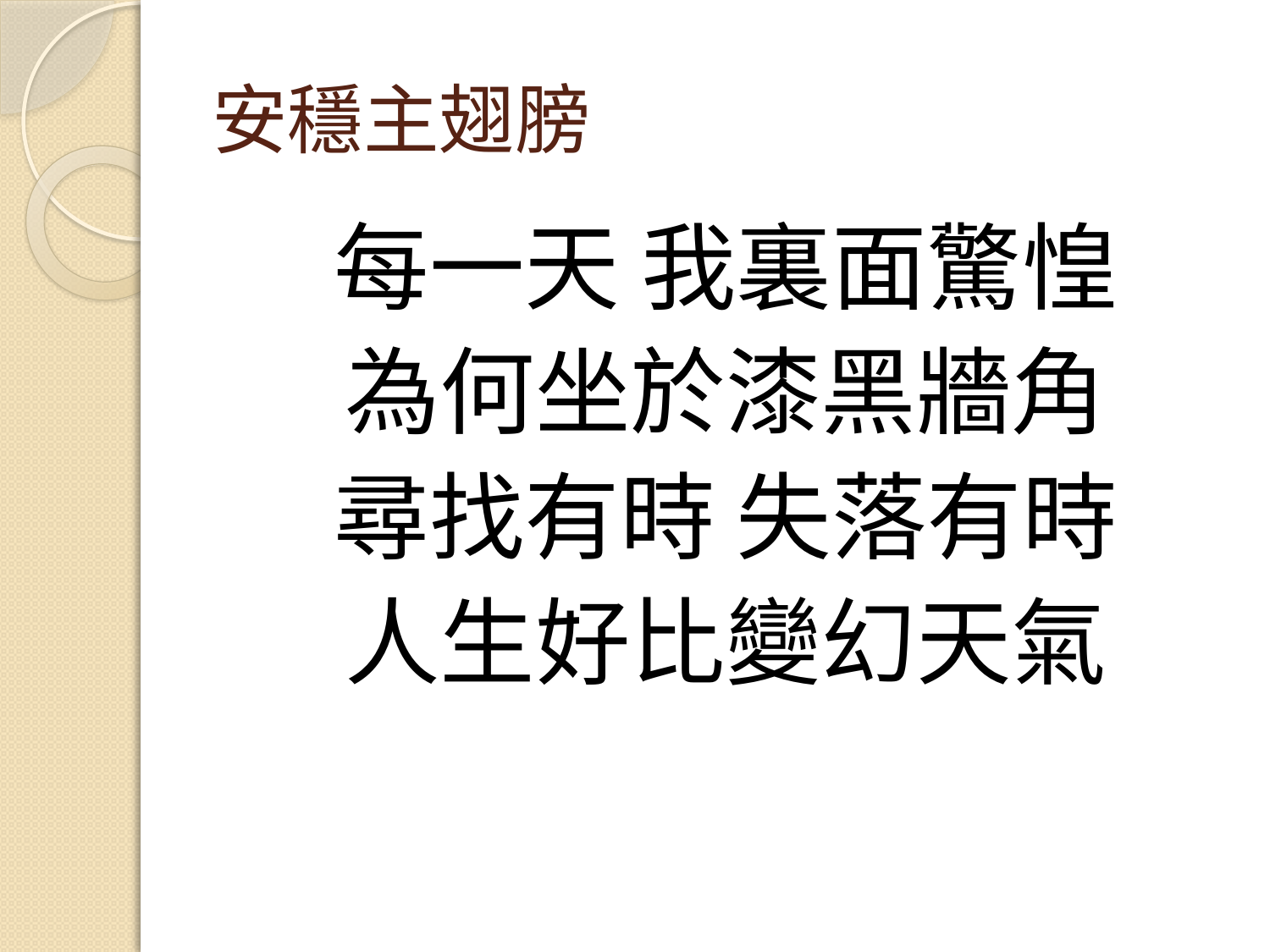

# 安穩主翅膀
每一天 我裏面驚惶
為何坐於漆黑牆角
尋找有時 失落有時
人生好比變幻天氣